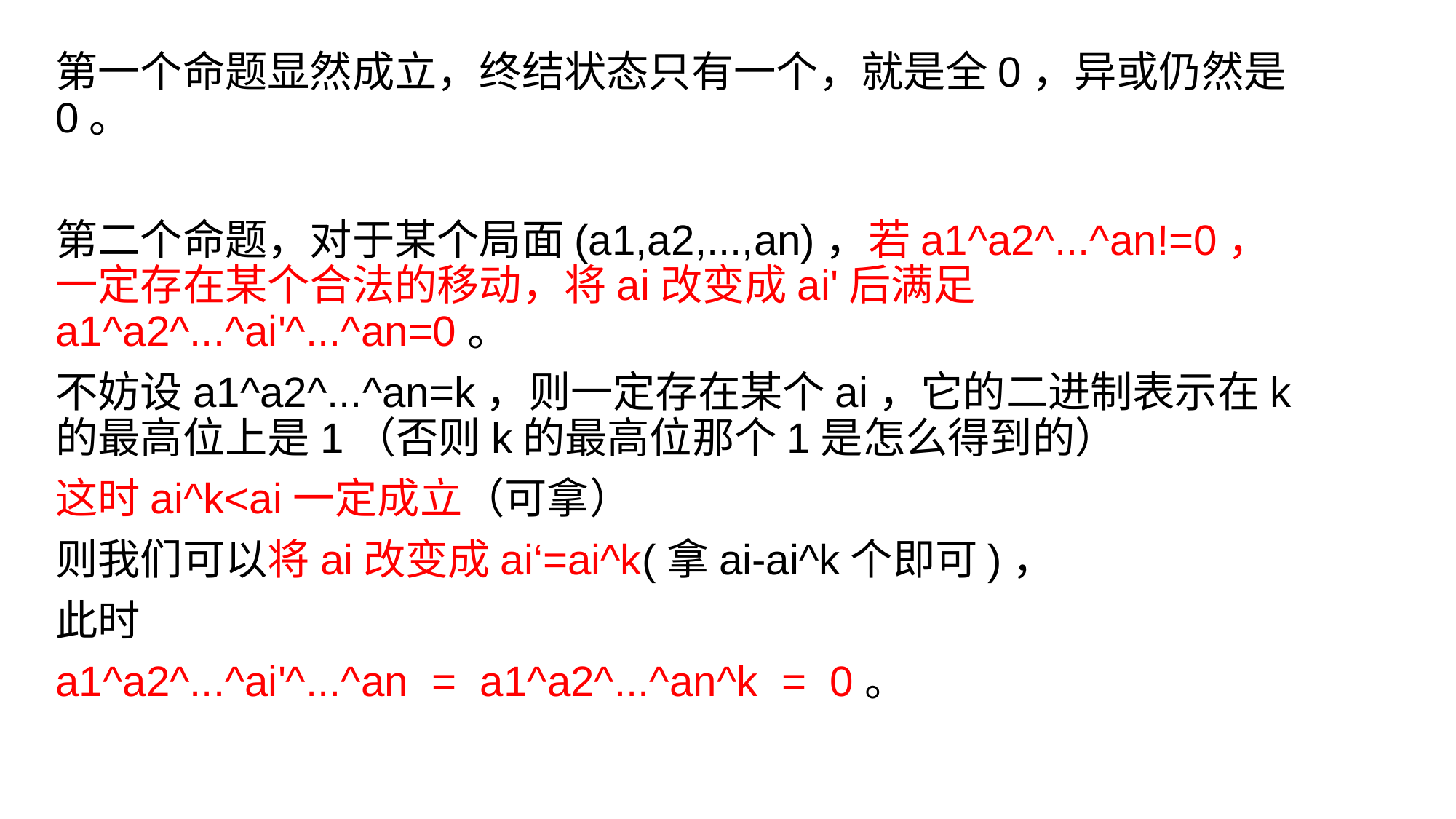

第一个命题显然成立，终结状态只有一个，就是全0，异或仍然是0。

第二个命题，对于某个局面(a1,a2,...,an)，若a1^a2^...^an!=0，一定存在某个合法的移动，将ai改变成ai'后满足a1^a2^...^ai'^...^an=0。
不妨设a1^a2^...^an=k，则一定存在某个ai，它的二进制表示在k的最高位上是1（否则k的最高位那个1是怎么得到的）
这时ai^k<ai一定成立（可拿）
则我们可以将ai改变成ai‘=ai^k(拿ai-ai^k个即可)，
此时
a1^a2^...^ai'^...^an  =  a1^a2^...^an^k  =  0。